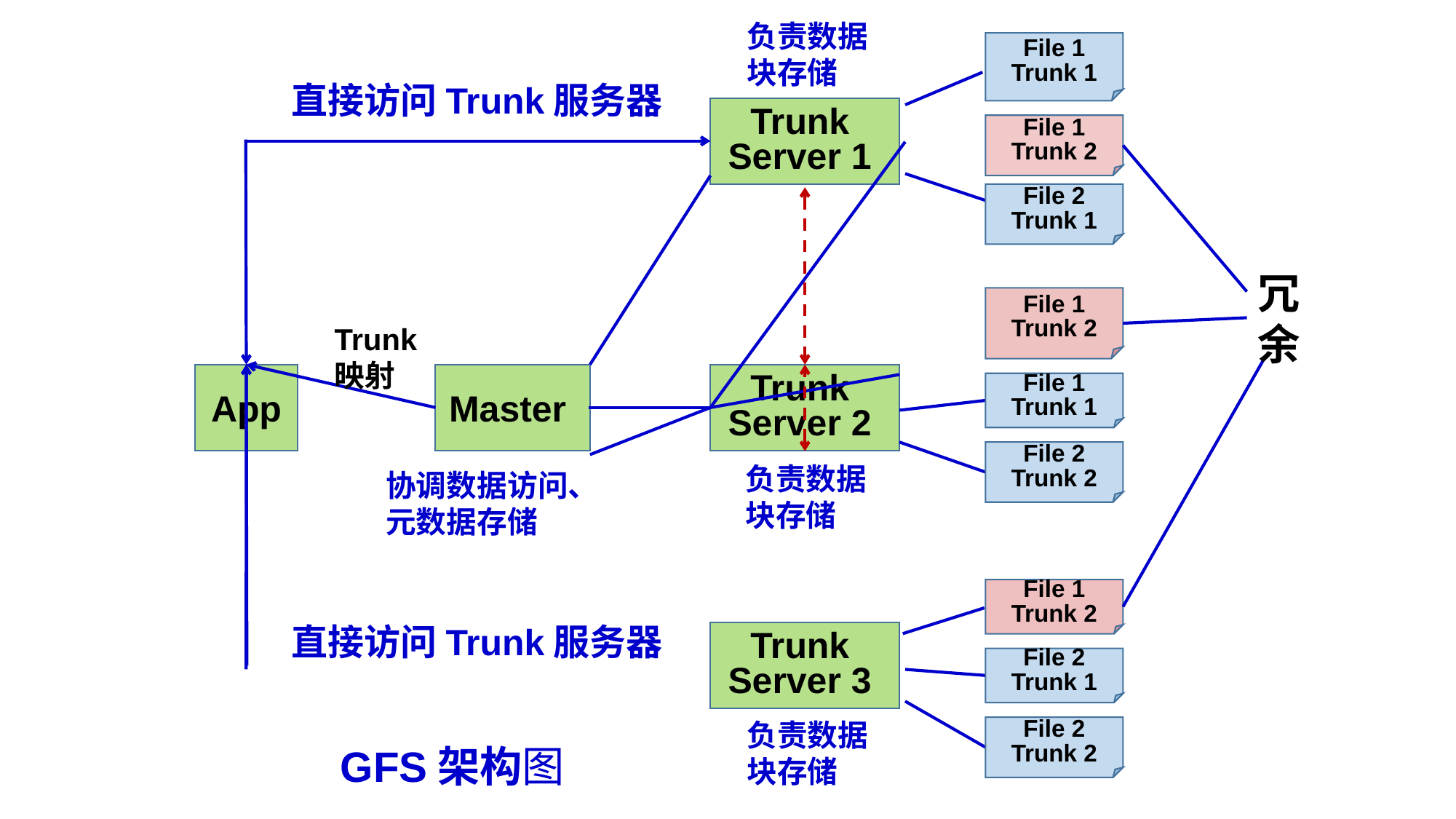

负责数据
块存储
File 1
Trunk 1
直接访问Trunk服务器
Trunk
Server 1
File 1
Trunk 2
File 2
Trunk 1
冗余
File 1
Trunk 2
Trunk
映射
App
Master
Trunk
Server 2
File 1
Trunk 1
File 2
Trunk 2
负责数据
块存储
协调数据访问、
元数据存储
File 1
Trunk 2
直接访问Trunk服务器
Trunk
Server 3
File 2
Trunk 1
负责数据
块存储
File 2
Trunk 2
GFS架构图